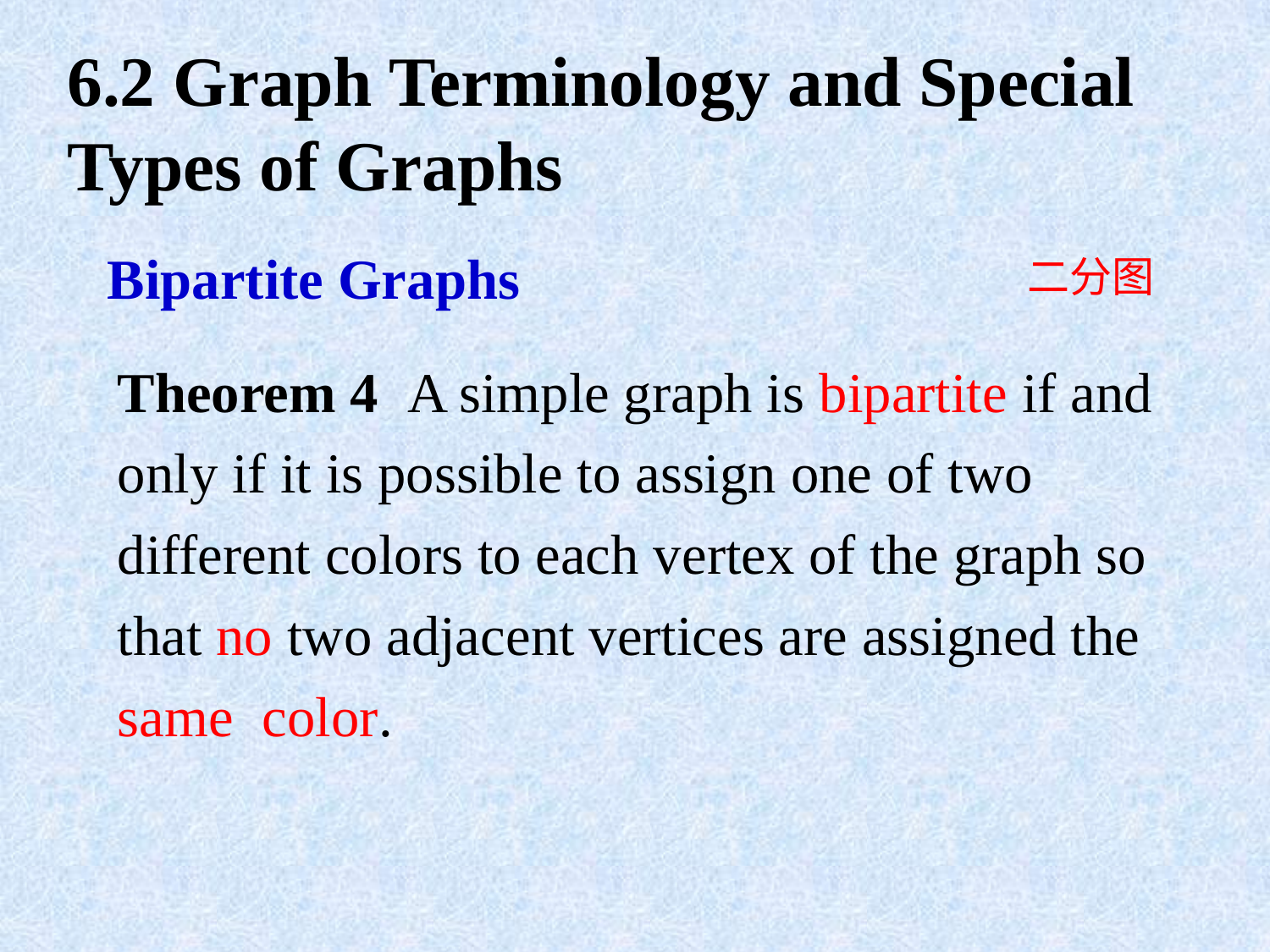

6.2 Graph Terminology and Special Types of Graphs
Bipartite Graphs
二分图
Theorem 4  A simple graph is bipartite if and only if it is possible to assign one of two different colors to each vertex of the graph so that no two adjacent vertices are assigned the same  color.